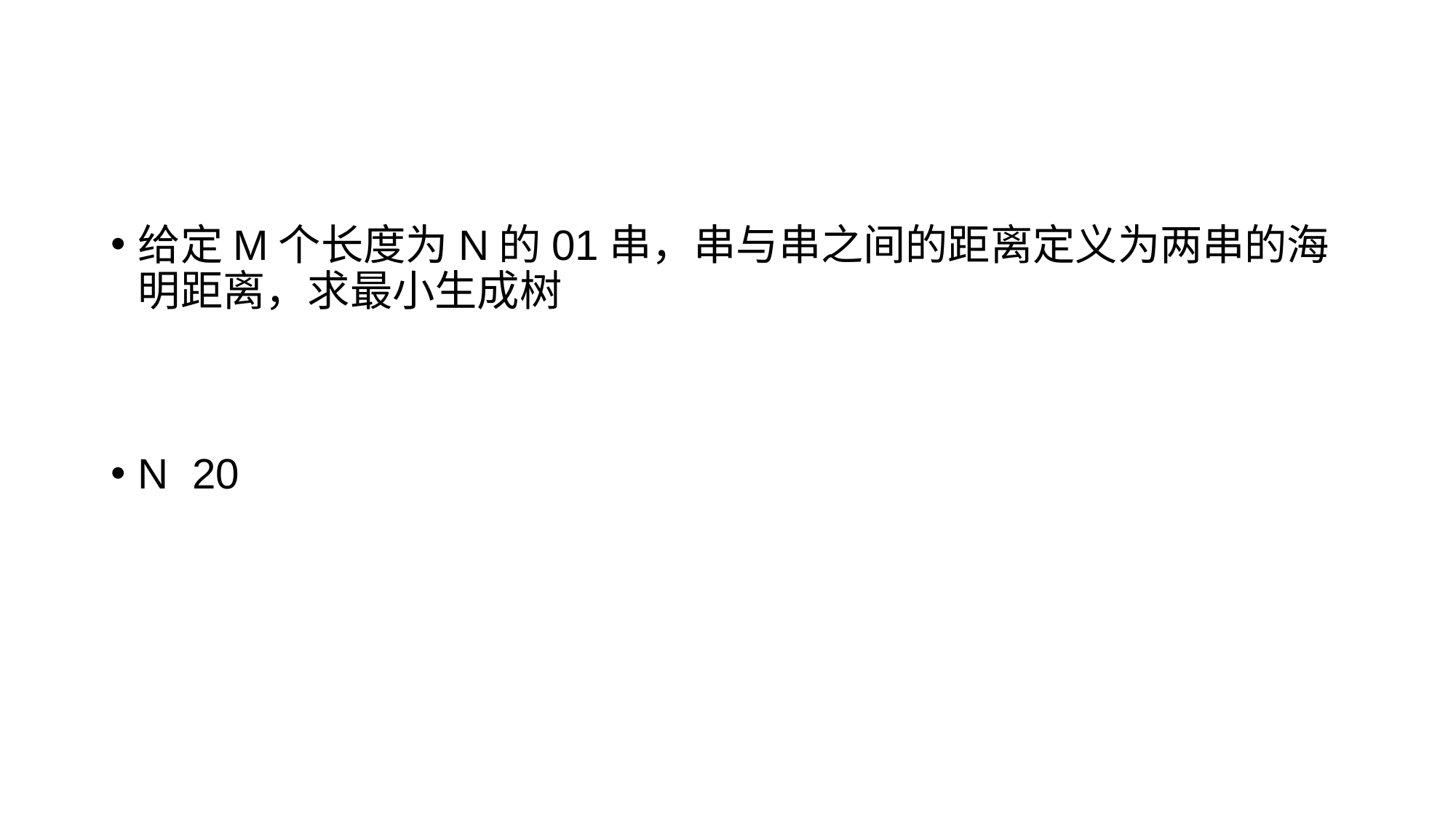

给定M个长度为N的01串，串与串之间的距离定义为两串的海明距离，求最小生成树

N  20